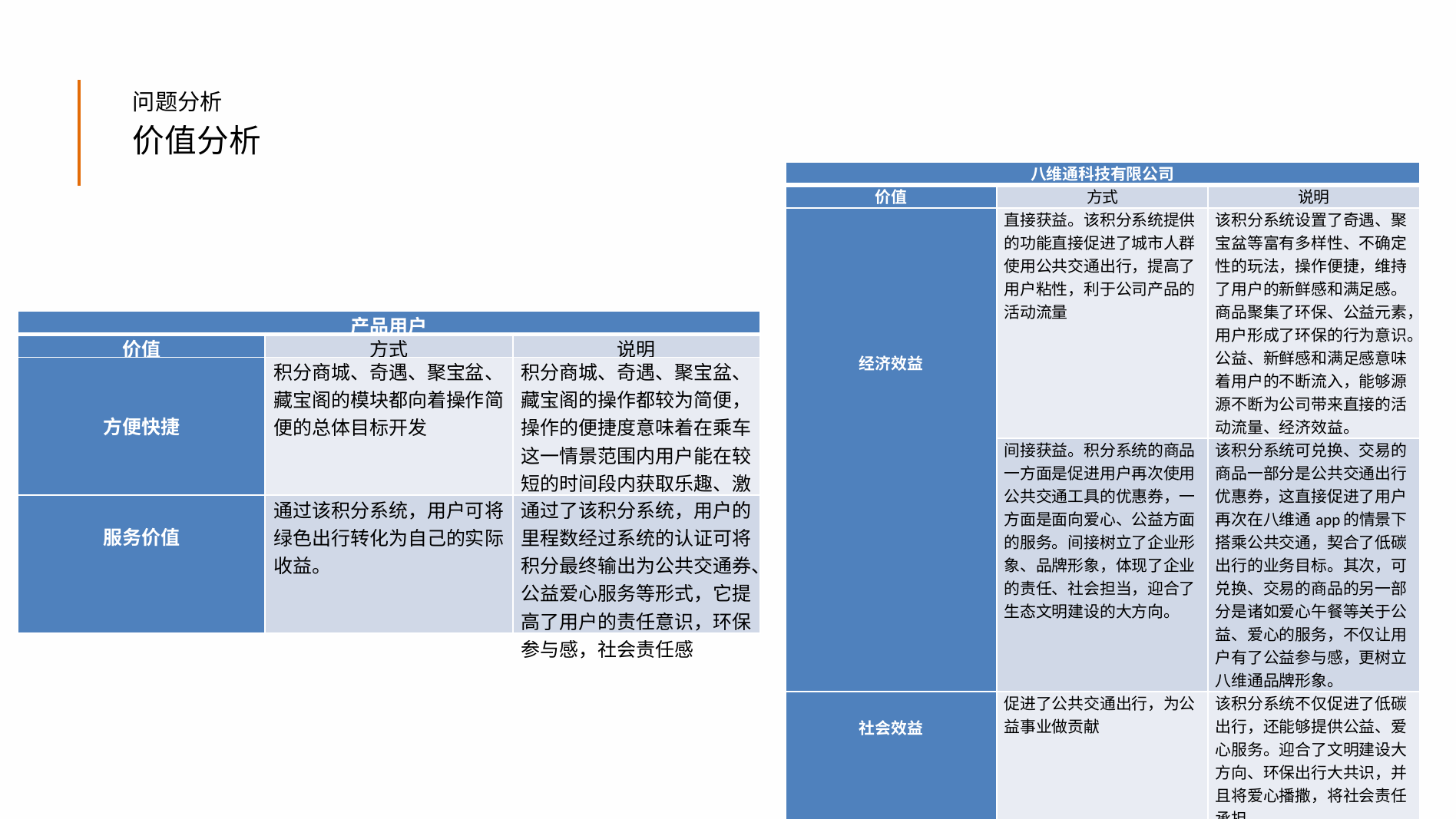

问题分析
价值分析
| 八维通科技有限公司 |  |  |
| --- | --- | --- |
| 价值 | 方式 | 说明 |
| 经济效益 | 直接获益。该积分系统提供的功能直接促进了城市人群使用公共交通出行，提高了用户粘性，利于公司产品的活动流量 | 该积分系统设置了奇遇、聚宝盆等富有多样性、不确定性的玩法，操作便捷，维持了用户的新鲜感和满足感。商品聚集了环保、公益元素，用户形成了环保的行为意识。公益、新鲜感和满足感意味着用户的不断流入，能够源源不断为公司带来直接的活动流量、经济效益。 |
|  | 间接获益。积分系统的商品一方面是促进用户再次使用公共交通工具的优惠券，一方面是面向爱心、公益方面的服务。间接树立了企业形象、品牌形象，体现了企业的责任、社会担当，迎合了生态文明建设的大方向。 | 该积分系统可兑换、交易的商品一部分是公共交通出行优惠券，这直接促进了用户再次在八维通app的情景下搭乘公共交通，契合了低碳出行的业务目标。其次，可兑换、交易的商品的另一部分是诸如爱心午餐等关于公益、爱心的服务，不仅让用户有了公益参与感，更树立八维通品牌形象。 |
| 社会效益 | 促进了公共交通出行，为公益事业做贡献 | 该积分系统不仅促进了低碳出行，还能够提供公益、爱心服务。迎合了文明建设大方向、环保出行大共识，并且将爱心播撒，将社会责任承担。 |
| 产品用户 |  |  |
| --- | --- | --- |
| 价值 | 方式 | 说明 |
| 方便快捷 | 积分商城、奇遇、聚宝盆、藏宝阁的模块都向着操作简便的总体目标开发 | 积分商城、奇遇、聚宝盆、藏宝阁的操作都较为简便，操作的便捷度意味着在乘车这一情景范围内用户能在较短的时间段内获取乐趣、激励。 |
| 服务价值 | 通过该积分系统，用户可将绿色出行转化为自己的实际收益。 | 通过了该积分系统，用户的里程数经过系统的认证可将积分最终输出为公共交通券、公益爱心服务等形式，它提高了用户的责任意识，环保参与感，社会责任感 |